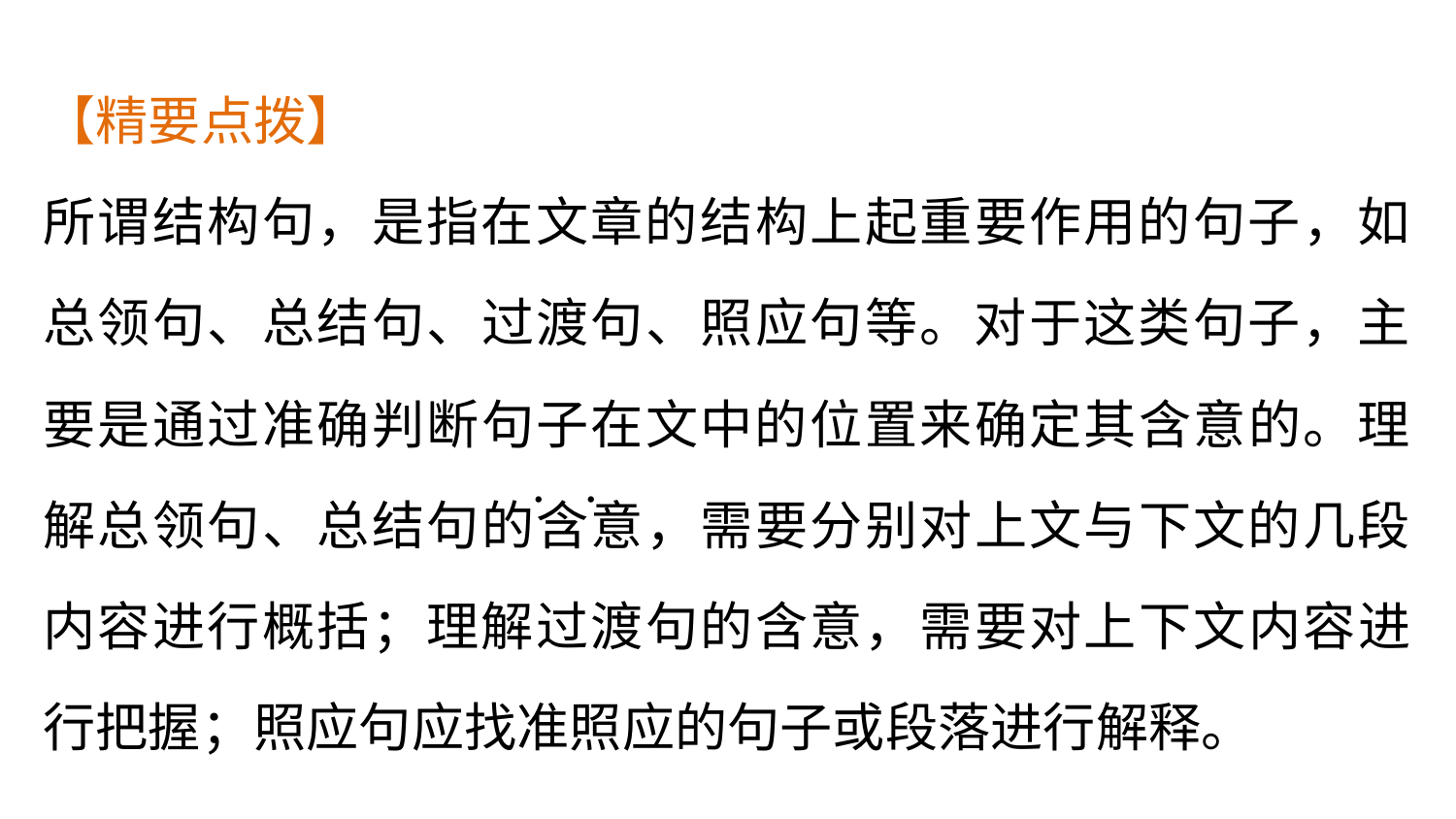

【精要点拨】
所谓结构句，是指在文章的结构上起重要作用的句子，如总领句、总结句、过渡句、照应句等。对于这类句子，主要是通过准确判断句子在文中的位置来确定其含意的。理解总领句、总结句的含意，需要分别对上文与下文的几段内容进行概括；理解过渡句的含意，需要对上下文内容进行把握；照应句应找准照应的句子或段落进行解释。
.   .